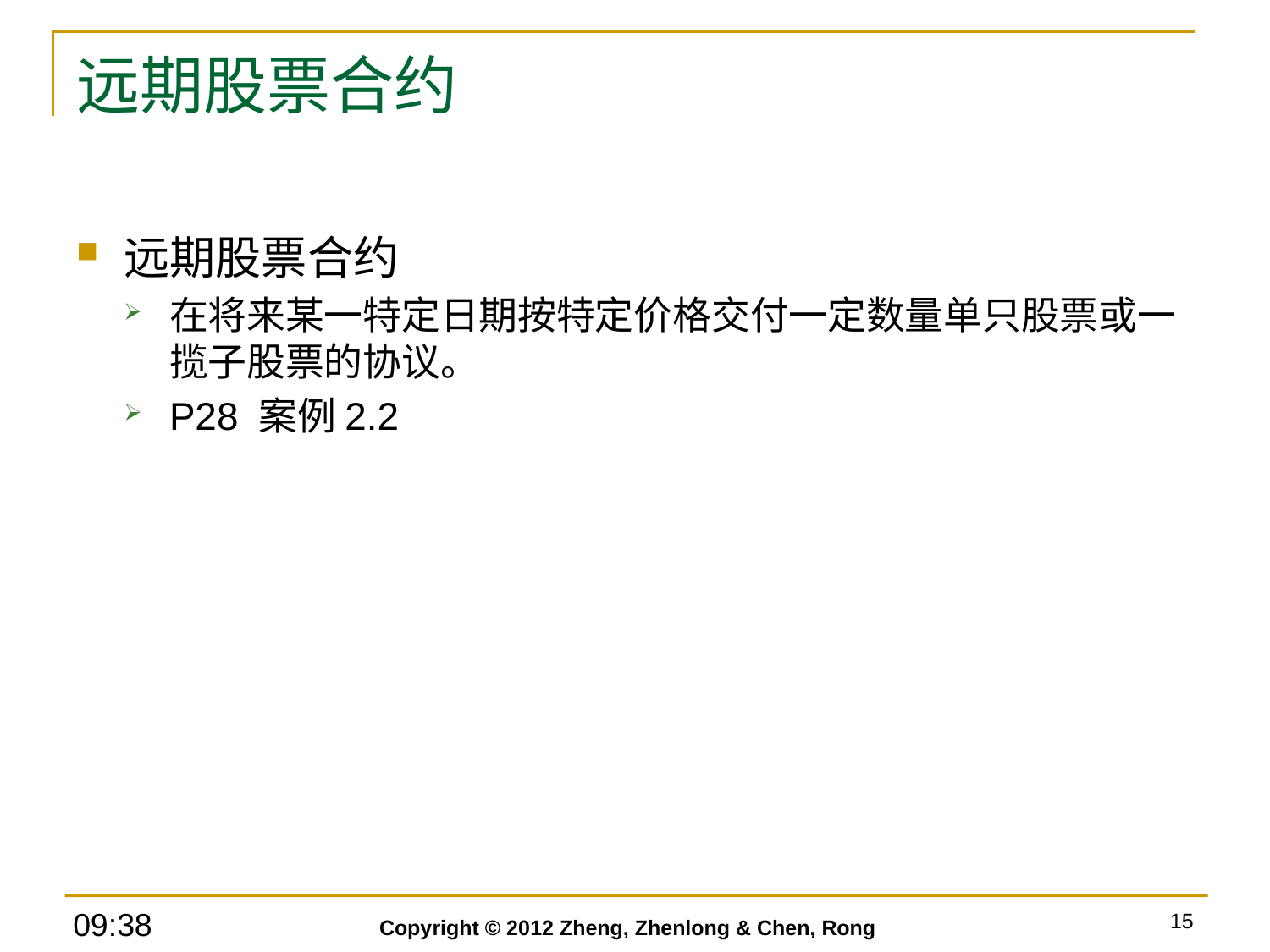

# 远期股票合约
远期股票合约
在将来某一特定日期按特定价格交付一定数量单只股票或一揽子股票的协议。
P28 案例2.2
15
Copyright © 2012 Zheng, Zhenlong & Chen, Rong